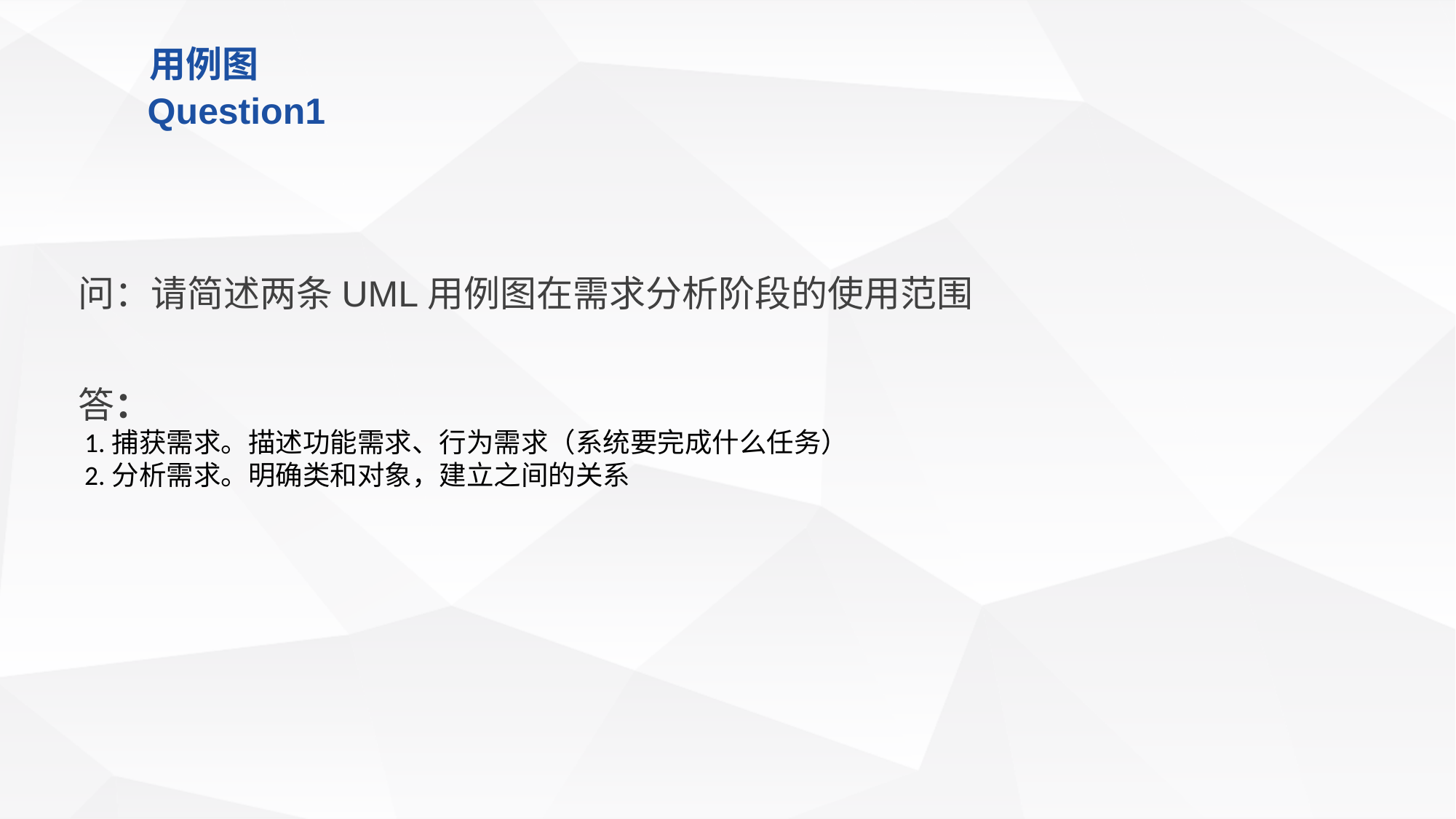

用例图
Question1
问：请简述两条UML用例图在需求分析阶段的使用范围
答：
 1.捕获需求。描述功能需求、行为需求（系统要完成什么任务）
 2.分析需求。明确类和对象，建立之间的关系